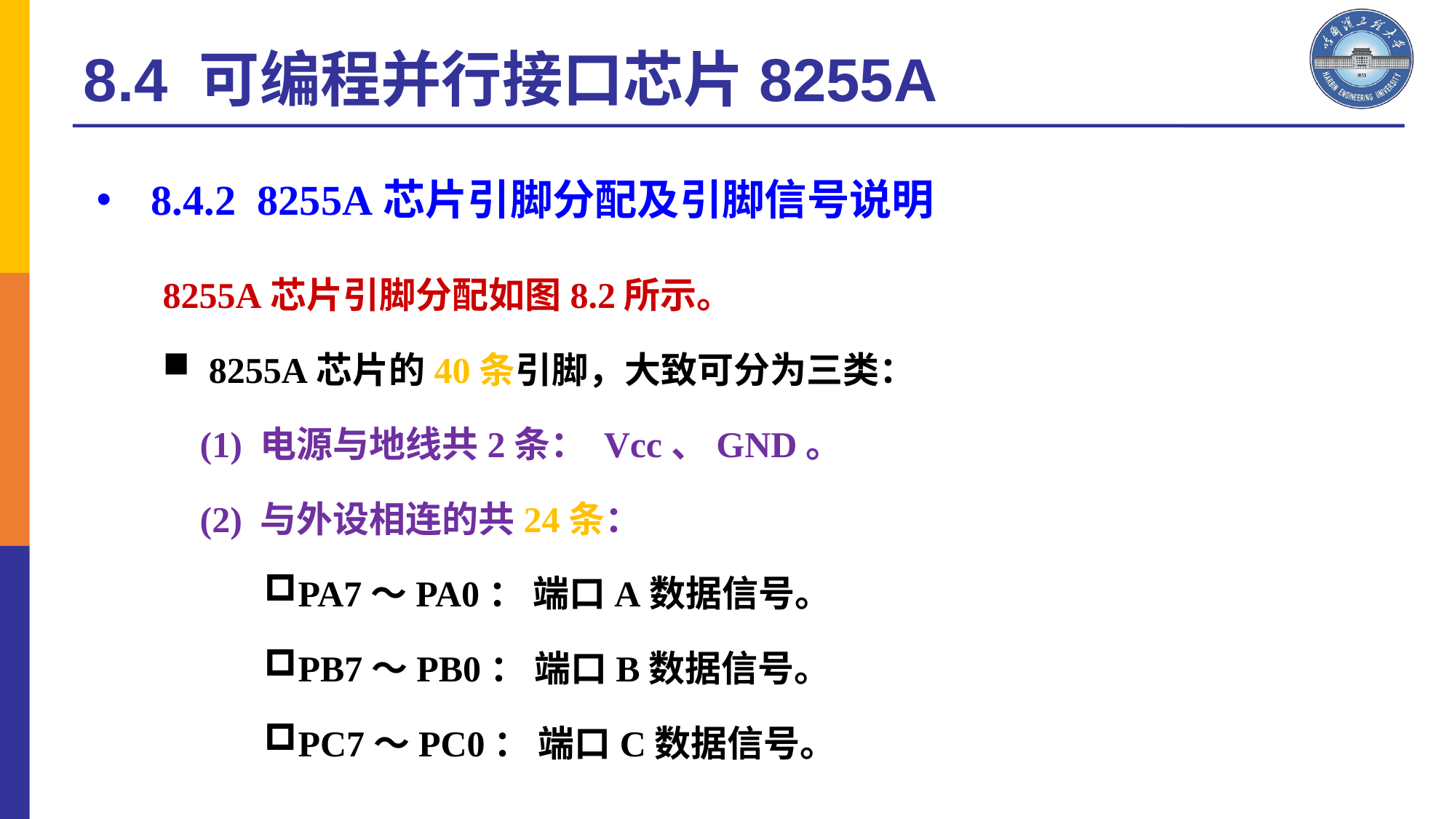

8.4 可编程并行接口芯片8255A
8.4.2  8255A芯片引脚分配及引脚信号说明
8255A芯片引脚分配如图8.2所示。
  8255A芯片的40条引脚，大致可分为三类：
(1) 电源与地线共2条： Vcc、GND。
(2) 与外设相连的共24条：
PA7～PA0： 端口A数据信号。
PB7～PB0： 端口B数据信号。
PC7～PC0： 端口C数据信号。